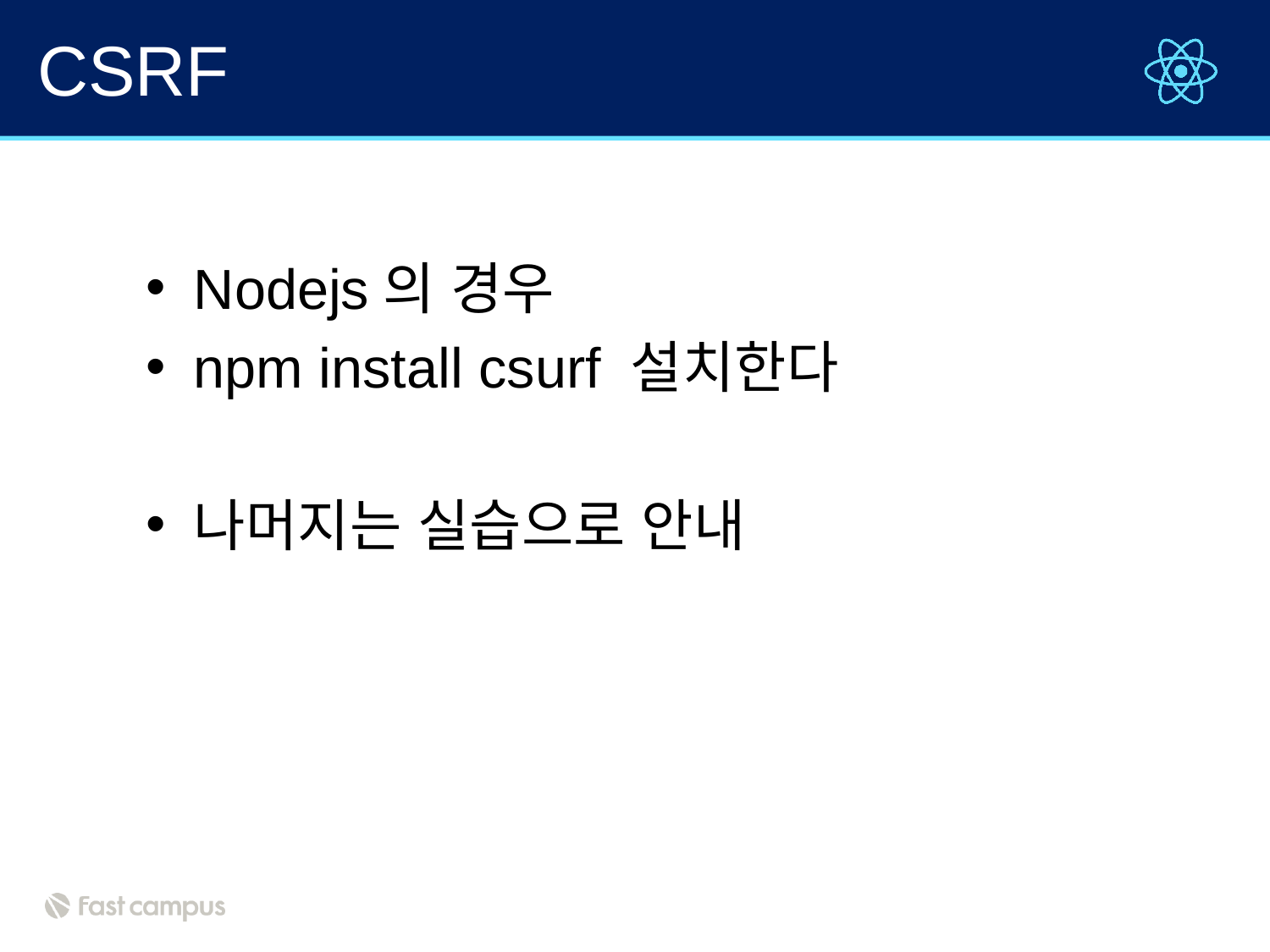

# CSRF
Nodejs의 경우
npm install csurf 설치한다

나머지는 실습으로 안내